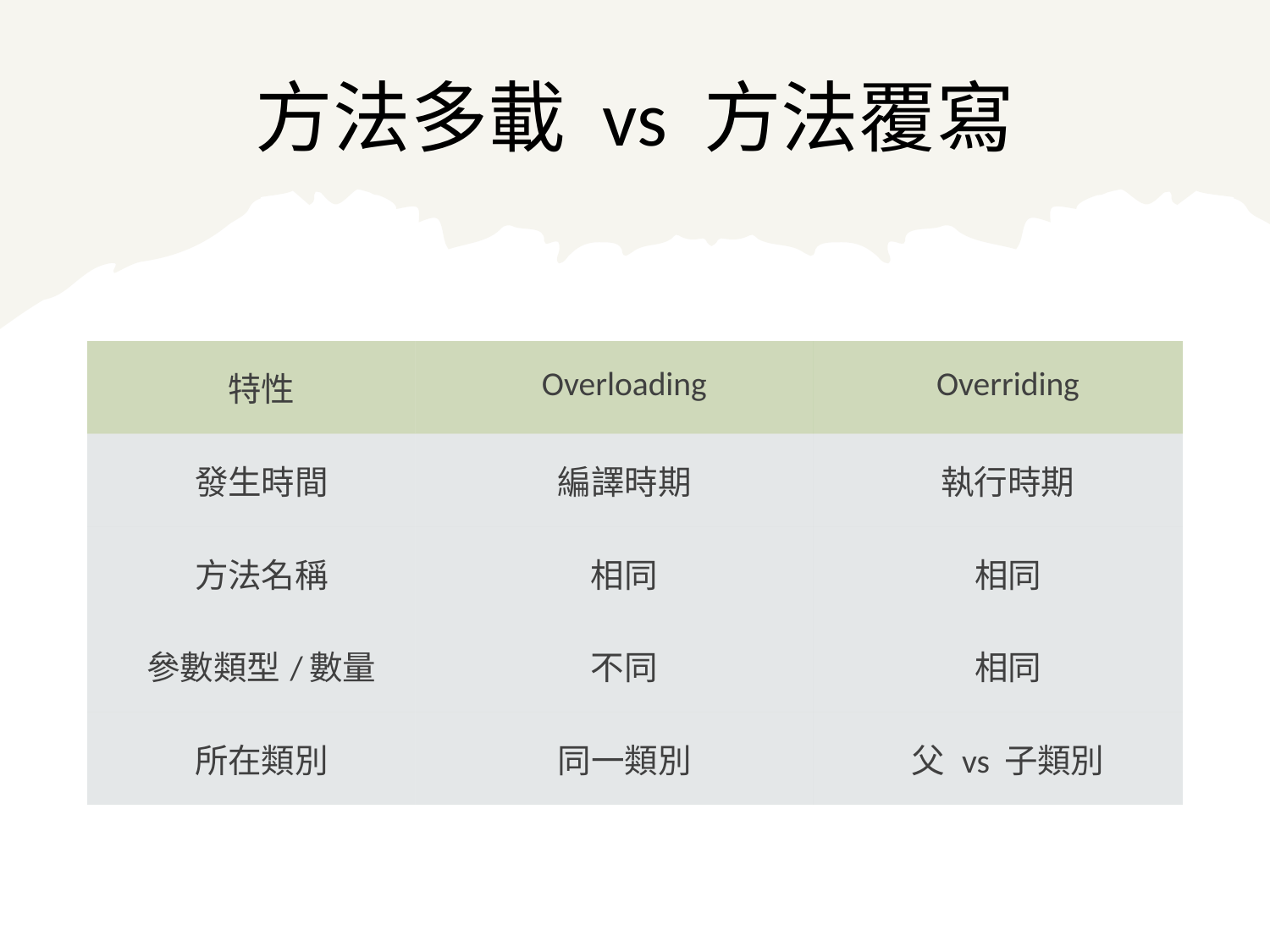

# 方法多載 vs 方法覆寫
| 特性 | Overloading | Overriding |
| --- | --- | --- |
| 發生時間 | 編譯時期 | 執行時期 |
| 方法名稱 | 相同 | 相同 |
| 參數類型/數量 | 不同 | 相同 |
| 所在類別 | 同一類別 | 父 vs 子類別 |